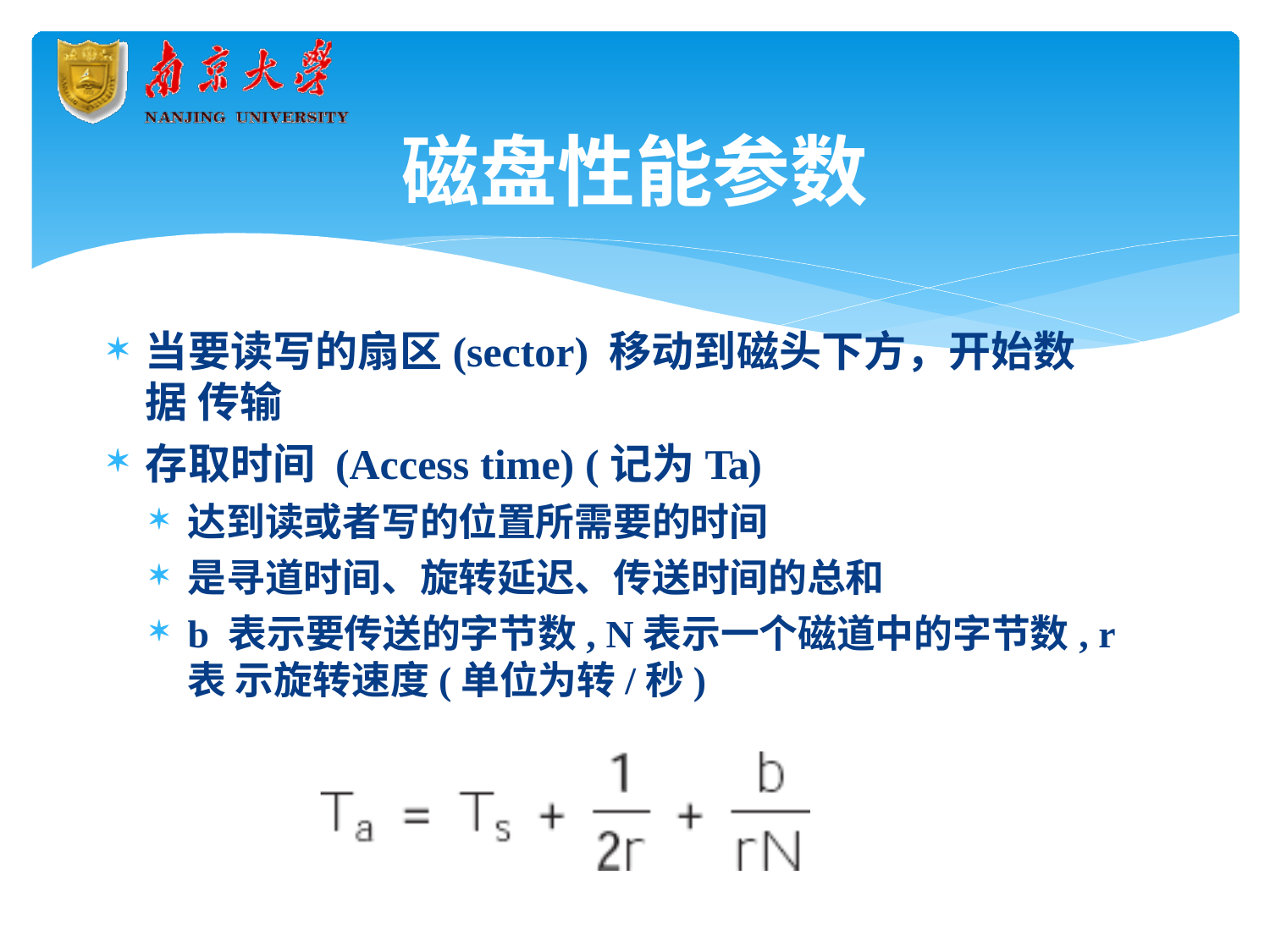

# 磁盘性能参数
当要读写的扇区(sector) 移动到磁头下方，开始数据 传输
存取时间(Access time) (记为Ta)
达到读或者写的位置所需要的时间
是寻道时间、旋转延迟、传送时间的总和
b 表示要传送的字节数, N表示一个磁道中的字节数, r表 示旋转速度(单位为转/秒)